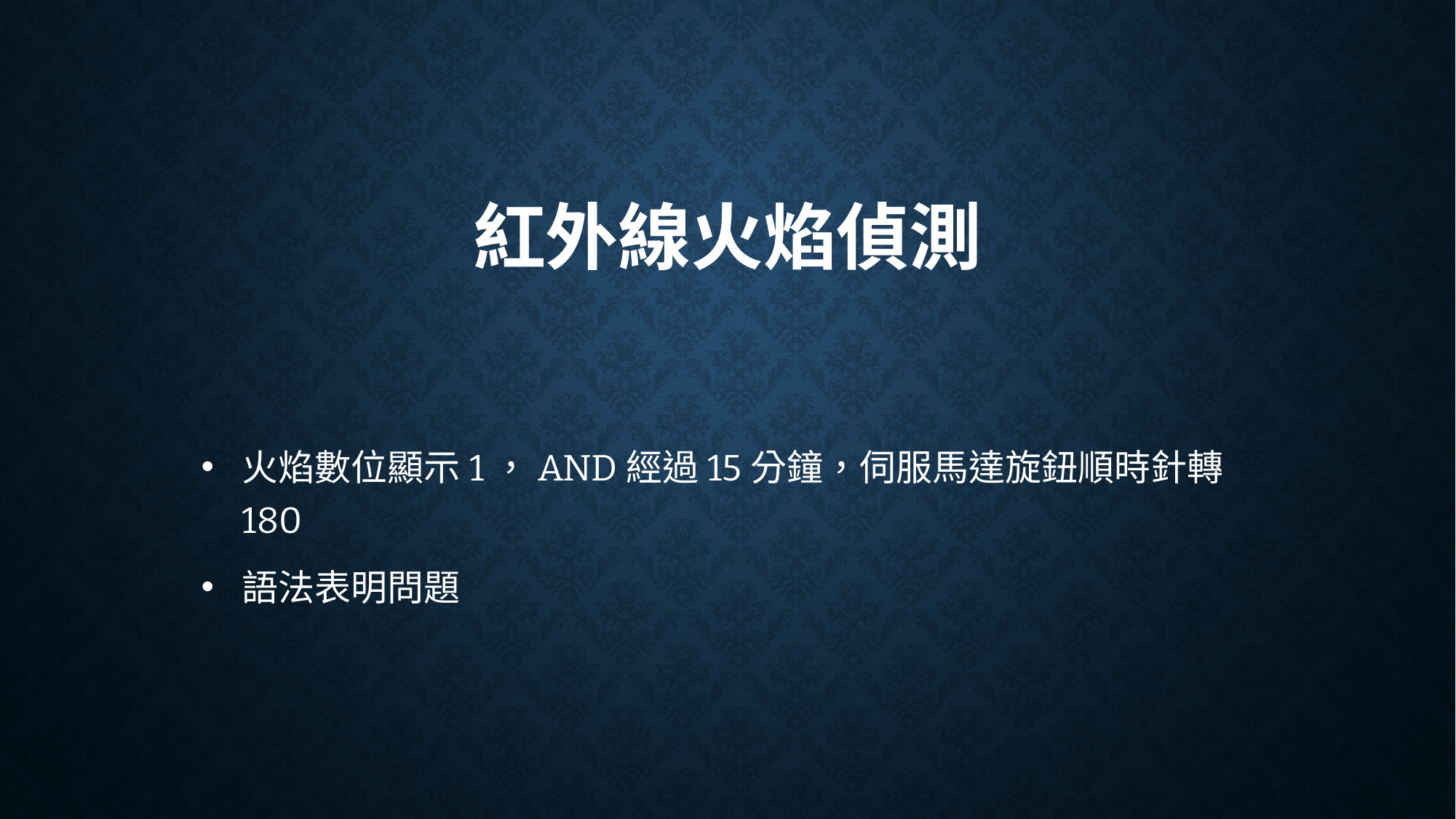

# 紅外線火焰偵測
火焰數位顯示1，AND經過15分鐘，伺服馬達旋鈕順時針轉180
語法表明問題